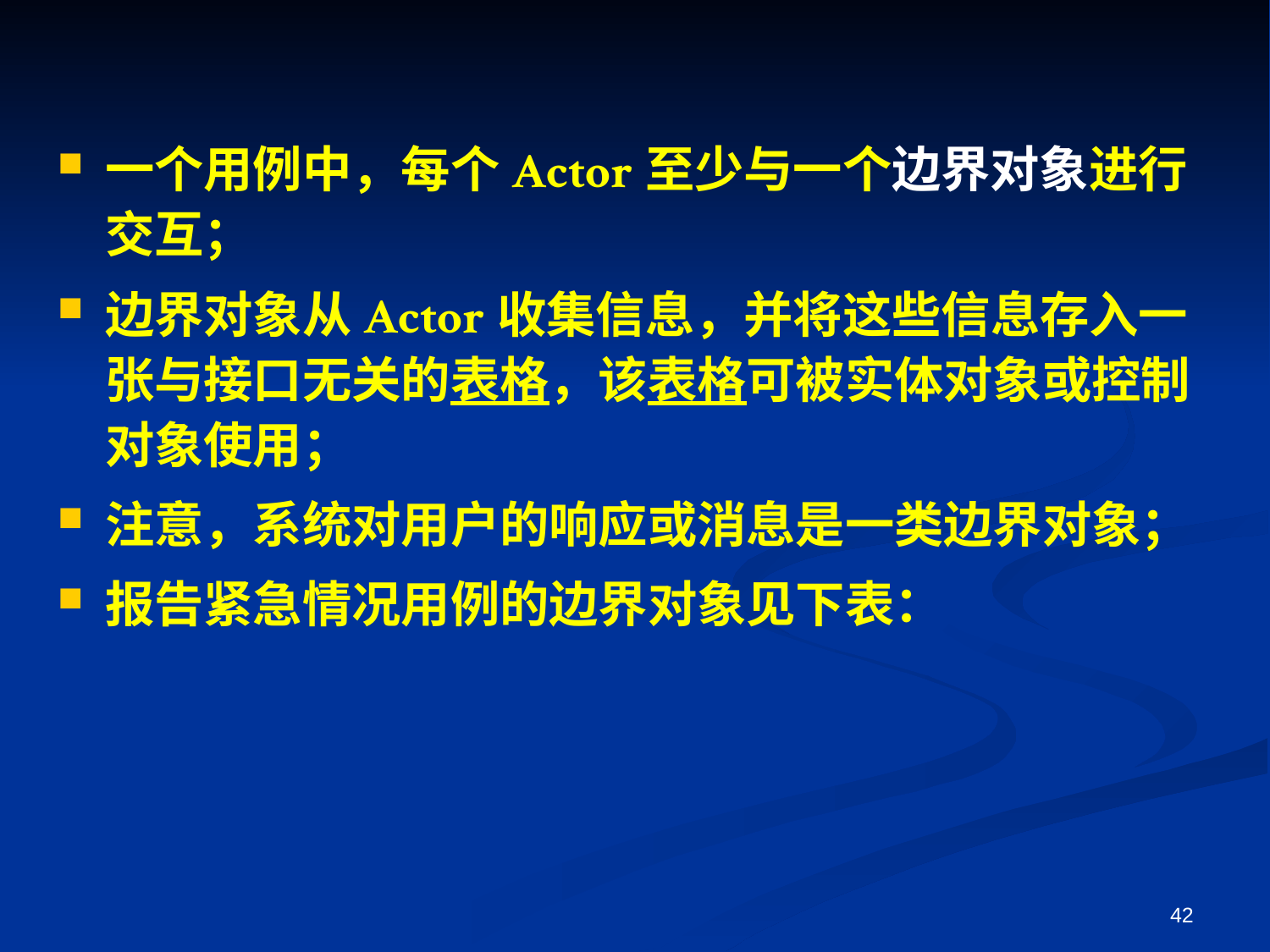

一个用例中，每个Actor至少与一个边界对象进行交互；
边界对象从Actor收集信息，并将这些信息存入一张与接口无关的表格，该表格可被实体对象或控制对象使用；
注意，系统对用户的响应或消息是一类边界对象；
报告紧急情况用例的边界对象见下表：
42